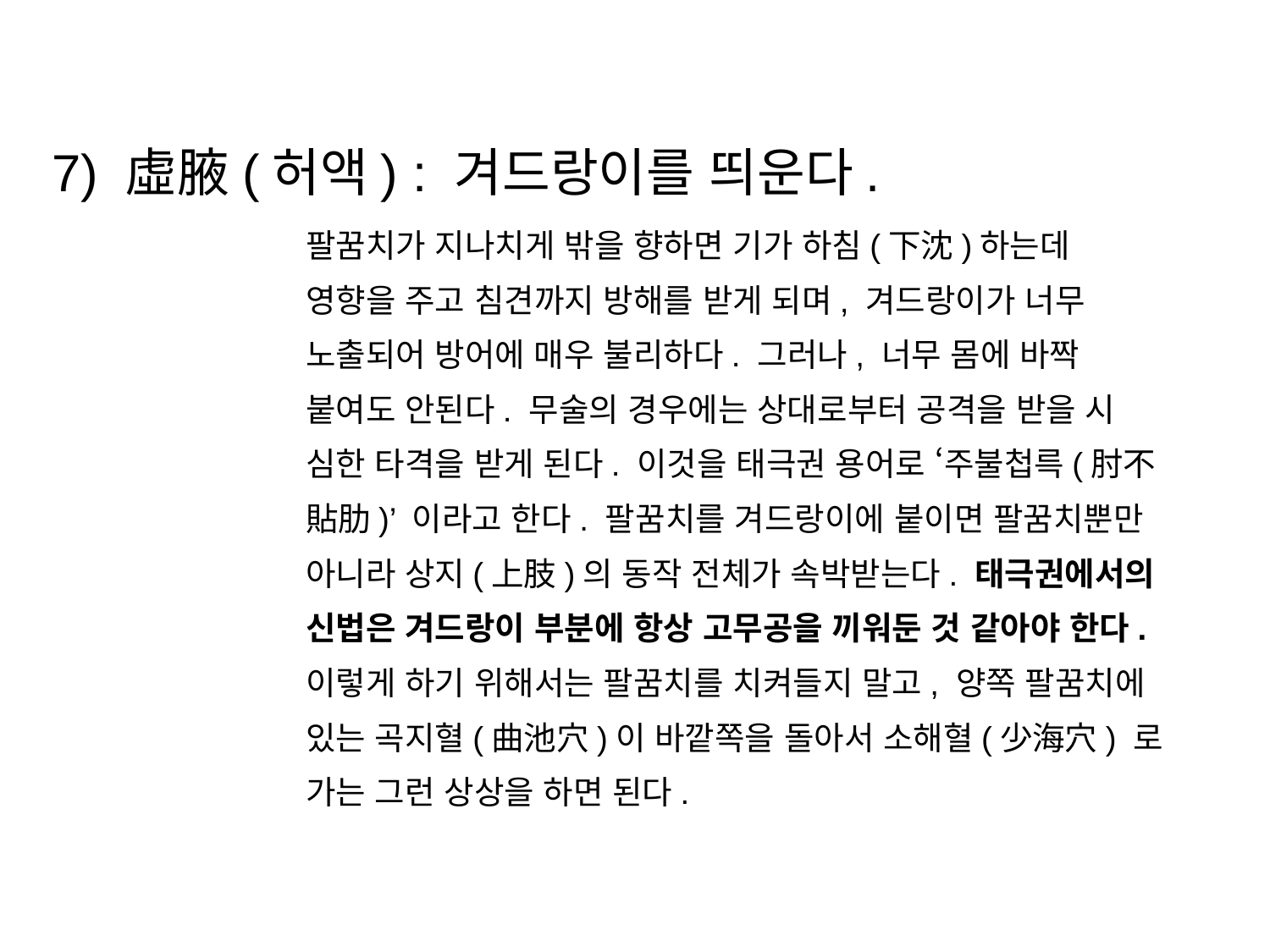

7) 虛腋(허액) : 겨드랑이를 띄운다.
팔꿈치가 지나치게 밖을 향하면 기가 하침(下沈)하는데 영향을 주고 침견까지 방해를 받게 되며, 겨드랑이가 너무 노출되어 방어에 매우 불리하다. 그러나, 너무 몸에 바짝 붙여도 안된다. 무술의 경우에는 상대로부터 공격을 받을 시 심한 타격을 받게 된다. 이것을 태극권 용어로 ‘주불첩륵(肘不貼肋)’ 이라고 한다. 팔꿈치를 겨드랑이에 붙이면 팔꿈치뿐만 아니라 상지(上肢)의 동작 전체가 속박받는다. 태극권에서의 신법은 겨드랑이 부분에 항상 고무공을 끼워둔 것 같아야 한다. 이렇게 하기 위해서는 팔꿈치를 치켜들지 말고, 양쪽 팔꿈치에 있는 곡지혈(曲池穴)이 바깥쪽을 돌아서 소해혈(少海穴) 로 가는 그런 상상을 하면 된다.